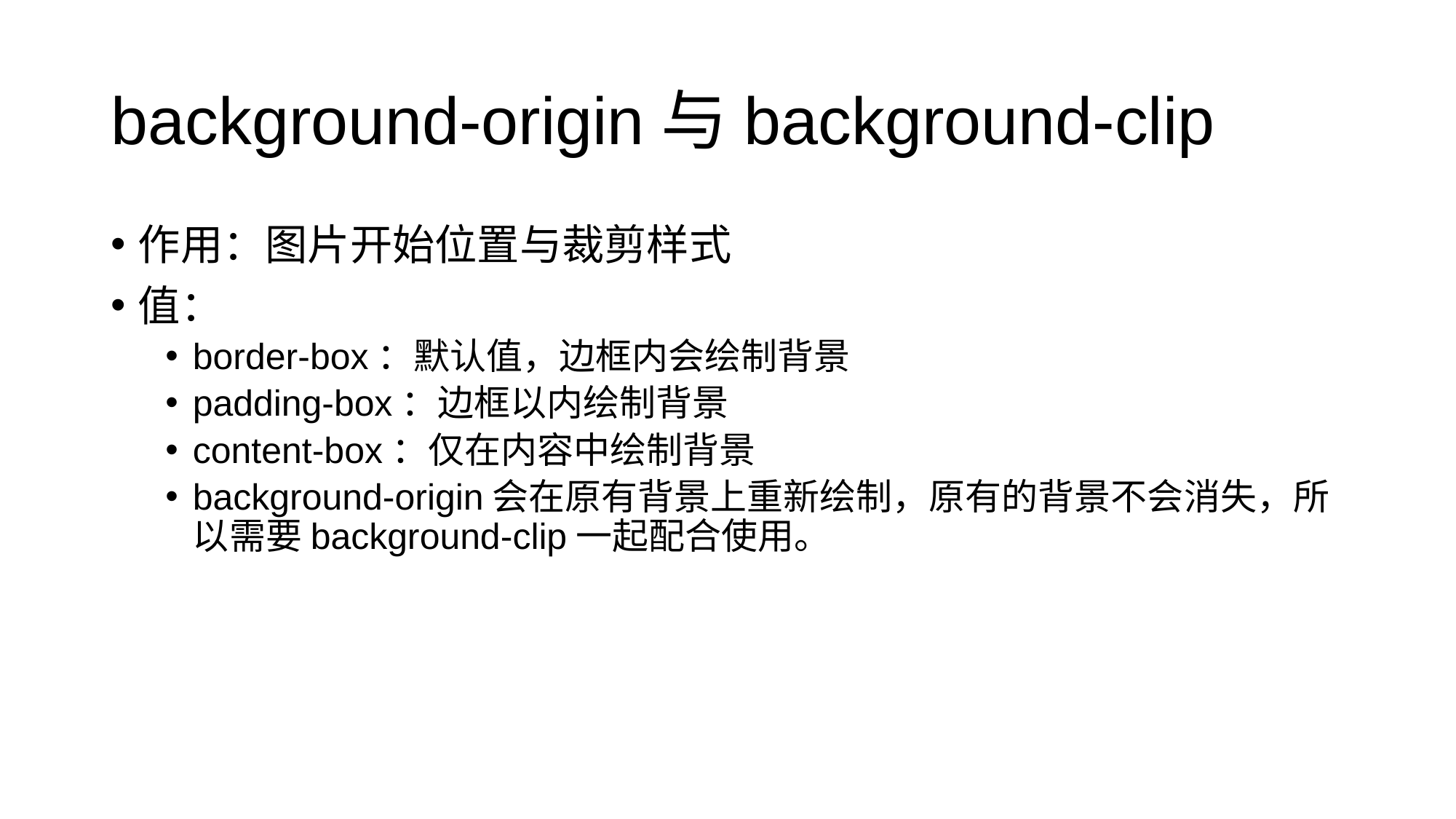

# background-origin与background-clip
作用：图片开始位置与裁剪样式
值：
border-box：默认值，边框内会绘制背景
padding-box：边框以内绘制背景
content-box：仅在内容中绘制背景
background-origin会在原有背景上重新绘制，原有的背景不会消失，所以需要background-clip一起配合使用。